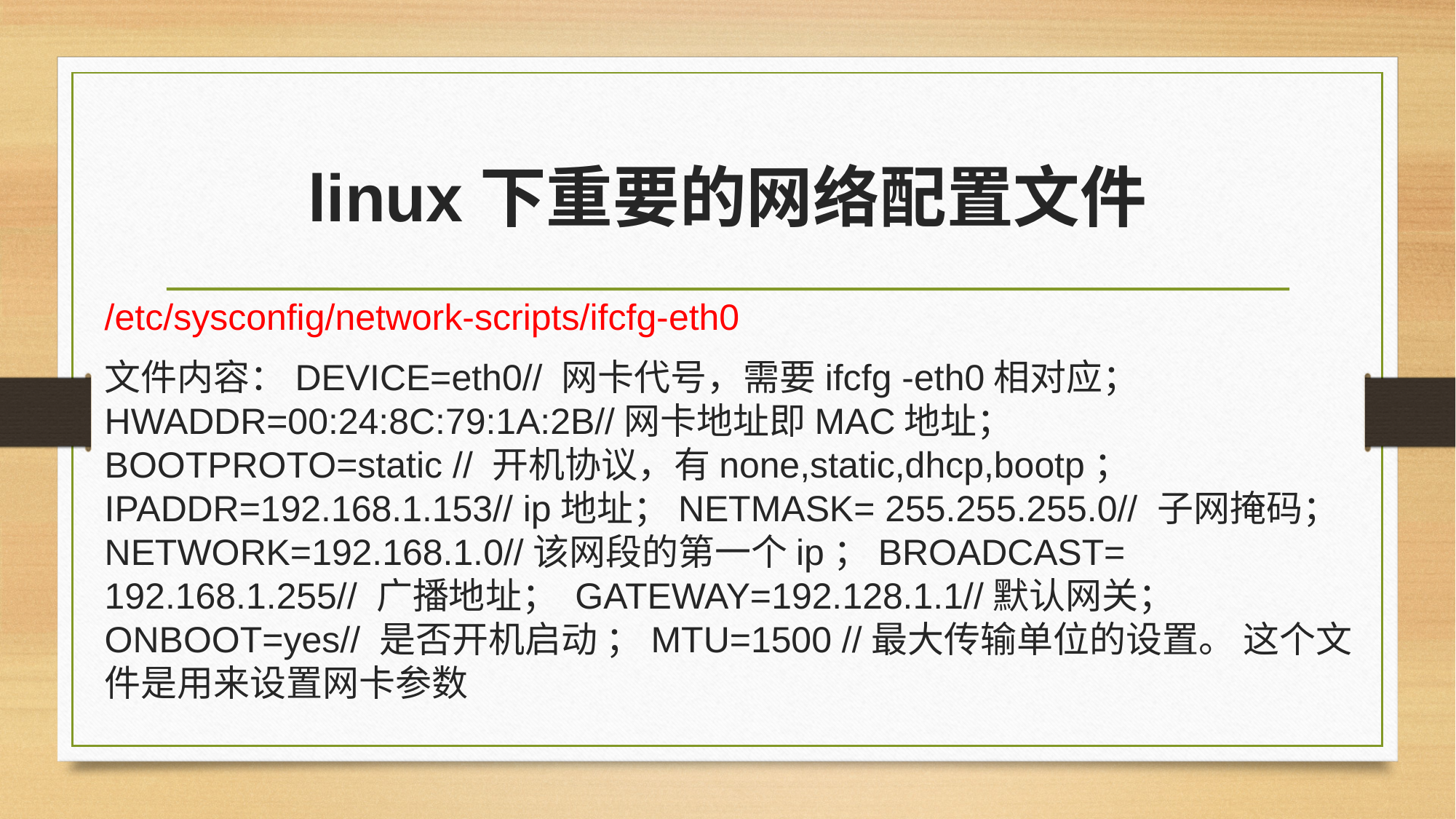

linux下重要的网络配置文件
/etc/sysconfig/network-scripts/ifcfg-eth0
文件内容：DEVICE=eth0// 网卡代号，需要ifcfg -eth0相对应；HWADDR=00:24:8C:79:1A:2B//网卡地址即MAC地址；BOOTPROTO=static // 开机协议，有none,static,dhcp,bootp；IPADDR=192.168.1.153// ip地址；NETMASK= 255.255.255.0// 子网掩码；NETWORK=192.168.1.0//该网段的第一个ip；BROADCAST= 192.168.1.255// 广播地址； GATEWAY=192.128.1.1//默认网关； ONBOOT=yes// 是否开机启动 ；MTU=1500 //最大传输单位的设置。 这个文件是用来设置网卡参数